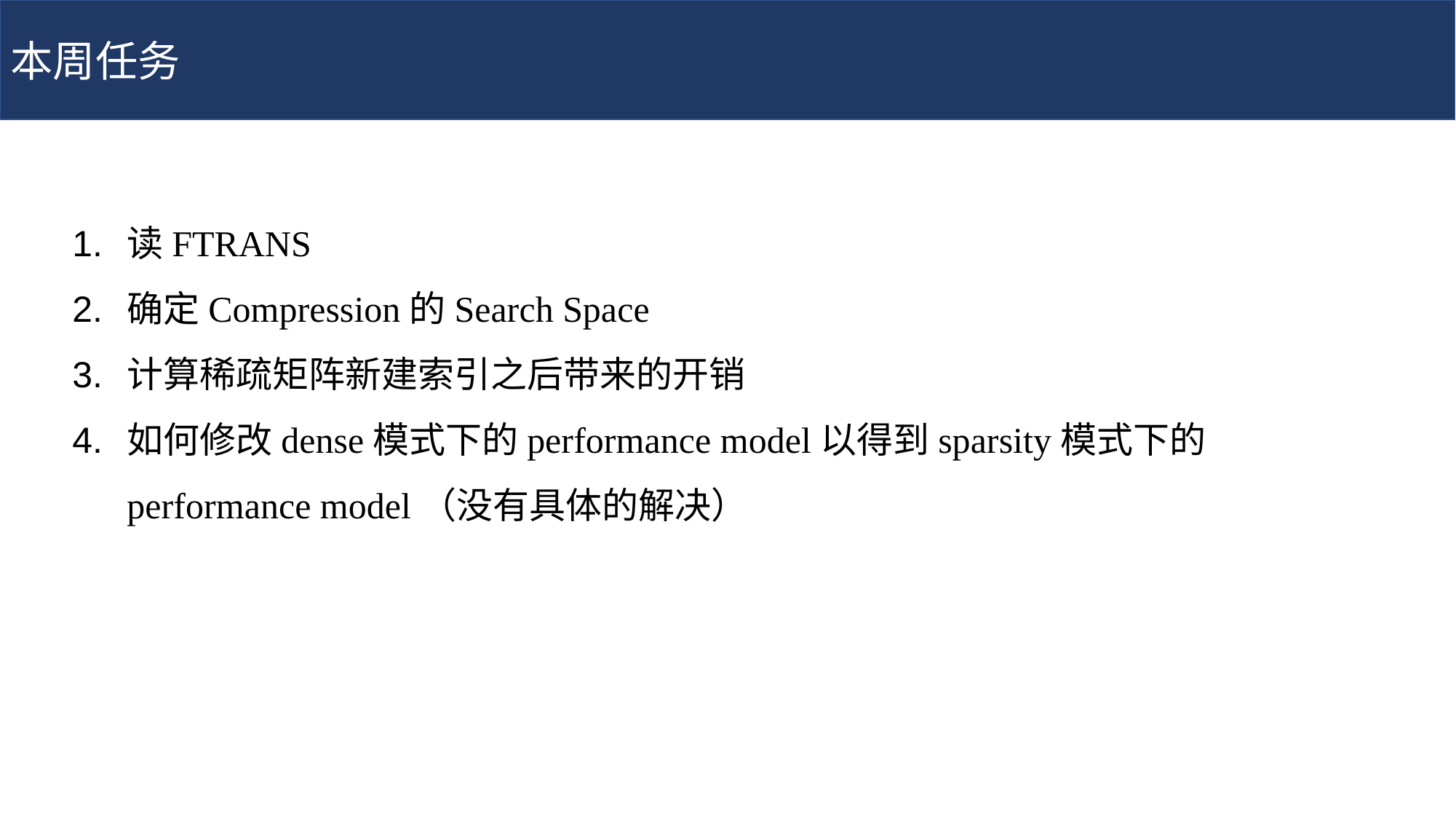

本周任务
读FTRANS
确定Compression的Search Space
计算稀疏矩阵新建索引之后带来的开销
如何修改dense模式下的performance model以得到sparsity模式下的performance model（没有具体的解决）